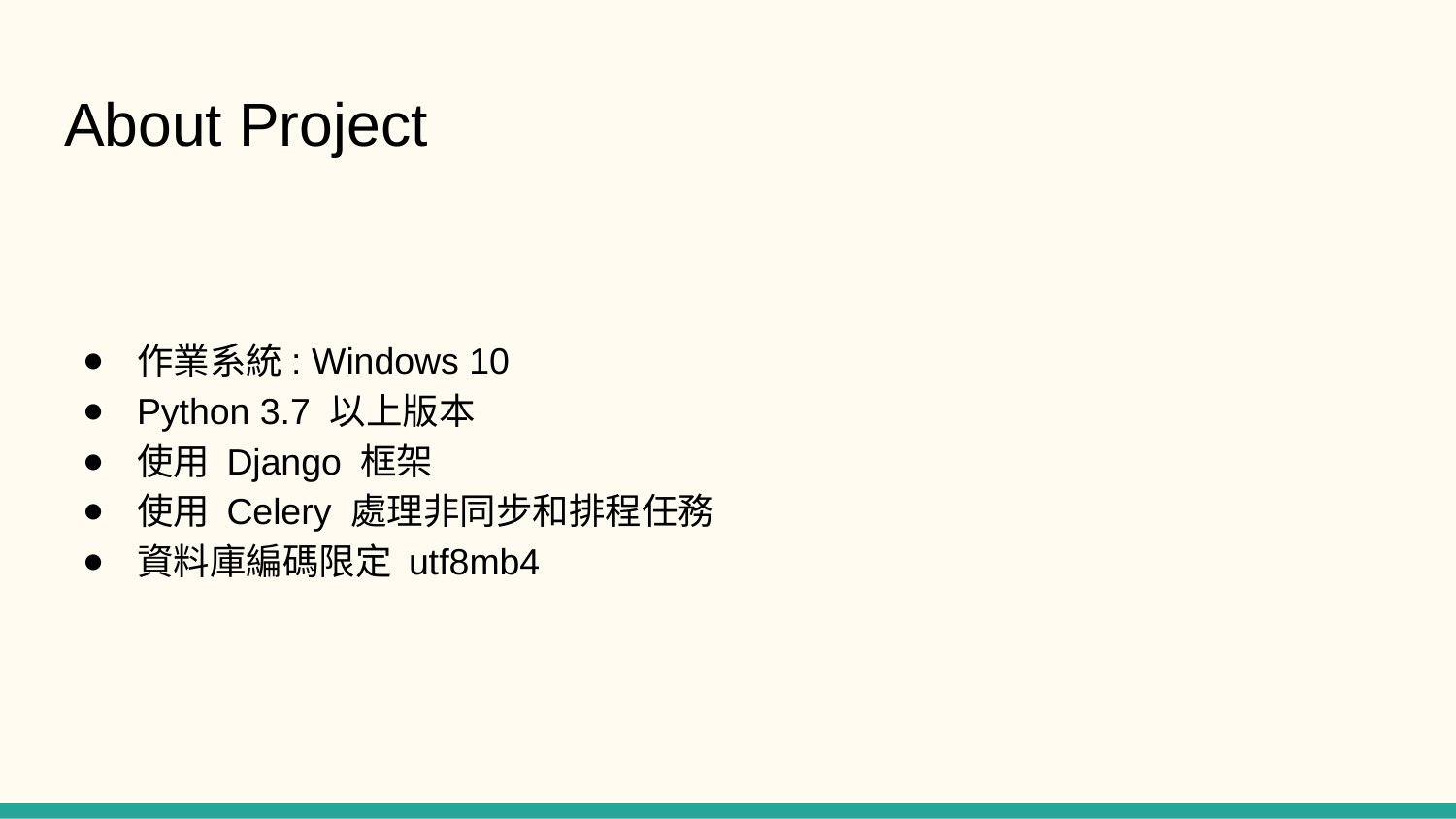

# About Project
作業系統: Windows 10
Python 3.7 以上版本
使用 Django 框架
使用 Celery 處理非同步和排程任務
資料庫編碼限定 utf8mb4